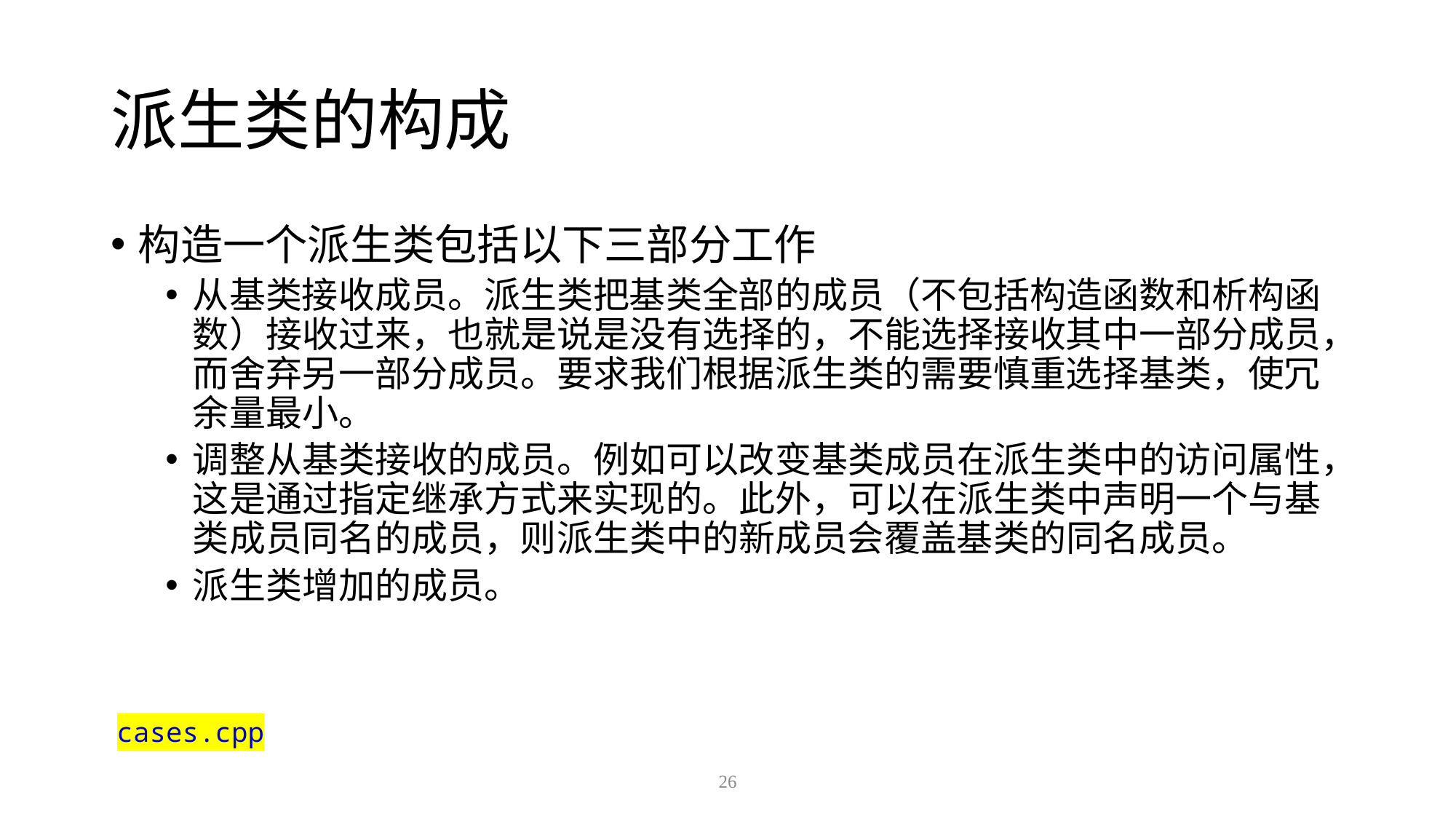

# 派生类的构成
构造一个派生类包括以下三部分工作
从基类接收成员。派生类把基类全部的成员（不包括构造函数和析构函数）接收过来，也就是说是没有选择的，不能选择接收其中一部分成员，而舍弃另一部分成员。要求我们根据派生类的需要慎重选择基类，使冗余量最小。
调整从基类接收的成员。例如可以改变基类成员在派生类中的访问属性，这是通过指定继承方式来实现的。此外，可以在派生类中声明一个与基类成员同名的成员，则派生类中的新成员会覆盖基类的同名成员。
派生类增加的成员。
cases.cpp
26